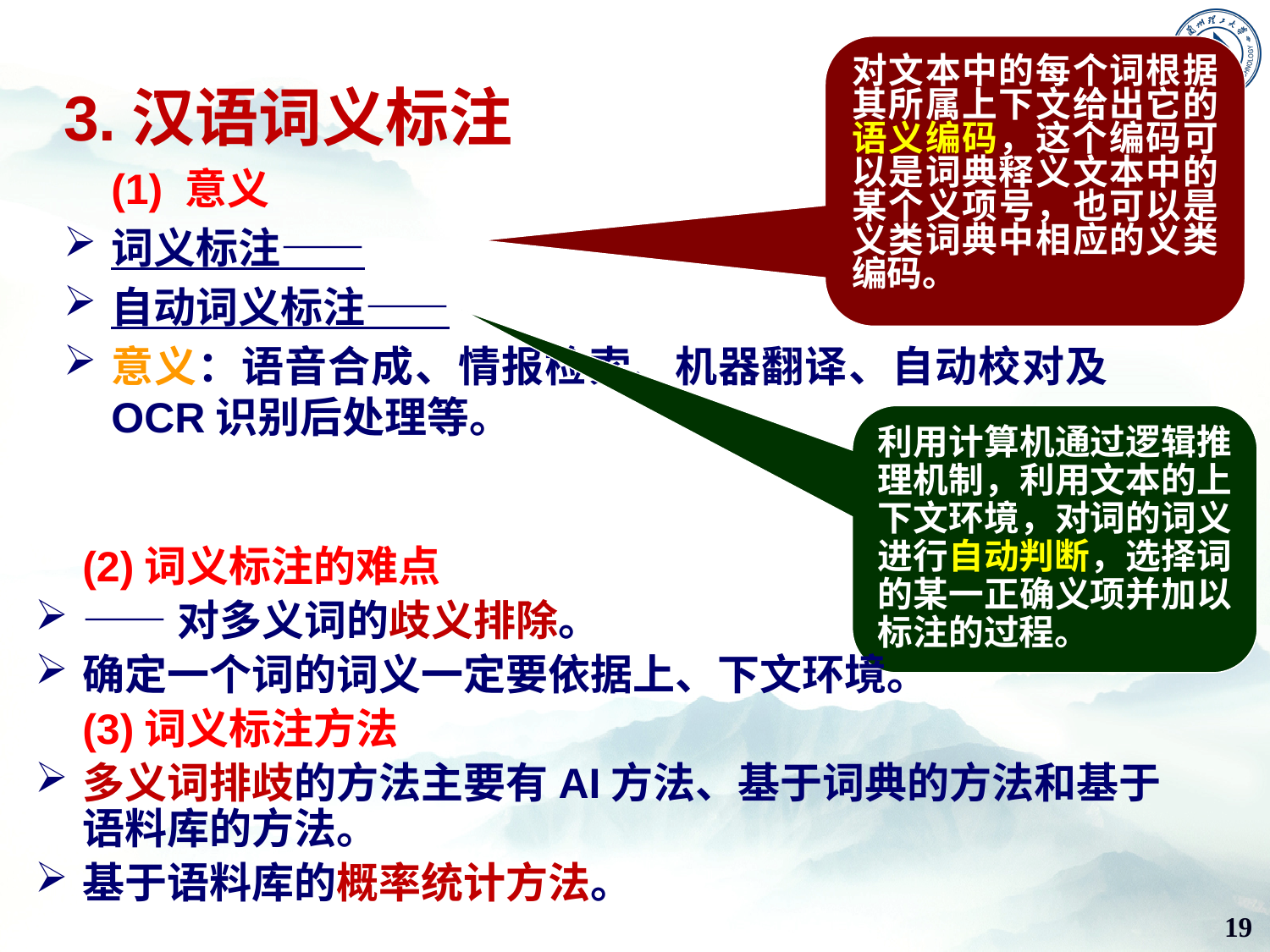

对文本中的每个词根据其所属上下文给出它的语义编码，这个编码可以是词典释义文本中的某个义项号，也可以是义类词典中相应的义类编码。
3.汉语词义标注
    (1) 意义
词义标注——
自动词义标注——
意义：语音合成、情报检索、机器翻译、自动校对及OCR识别后处理等。
利用计算机通过逻辑推理机制，利用文本的上下文环境，对词的词义进行自动判断，选择词的某一正确义项并加以标注的过程。
    (2)词义标注的难点
——对多义词的歧义排除。
确定一个词的词义一定要依据上、下文环境。
    (3)词义标注方法
多义词排歧的方法主要有AI方法、基于词典的方法和基于语料库的方法。
基于语料库的概率统计方法。
19